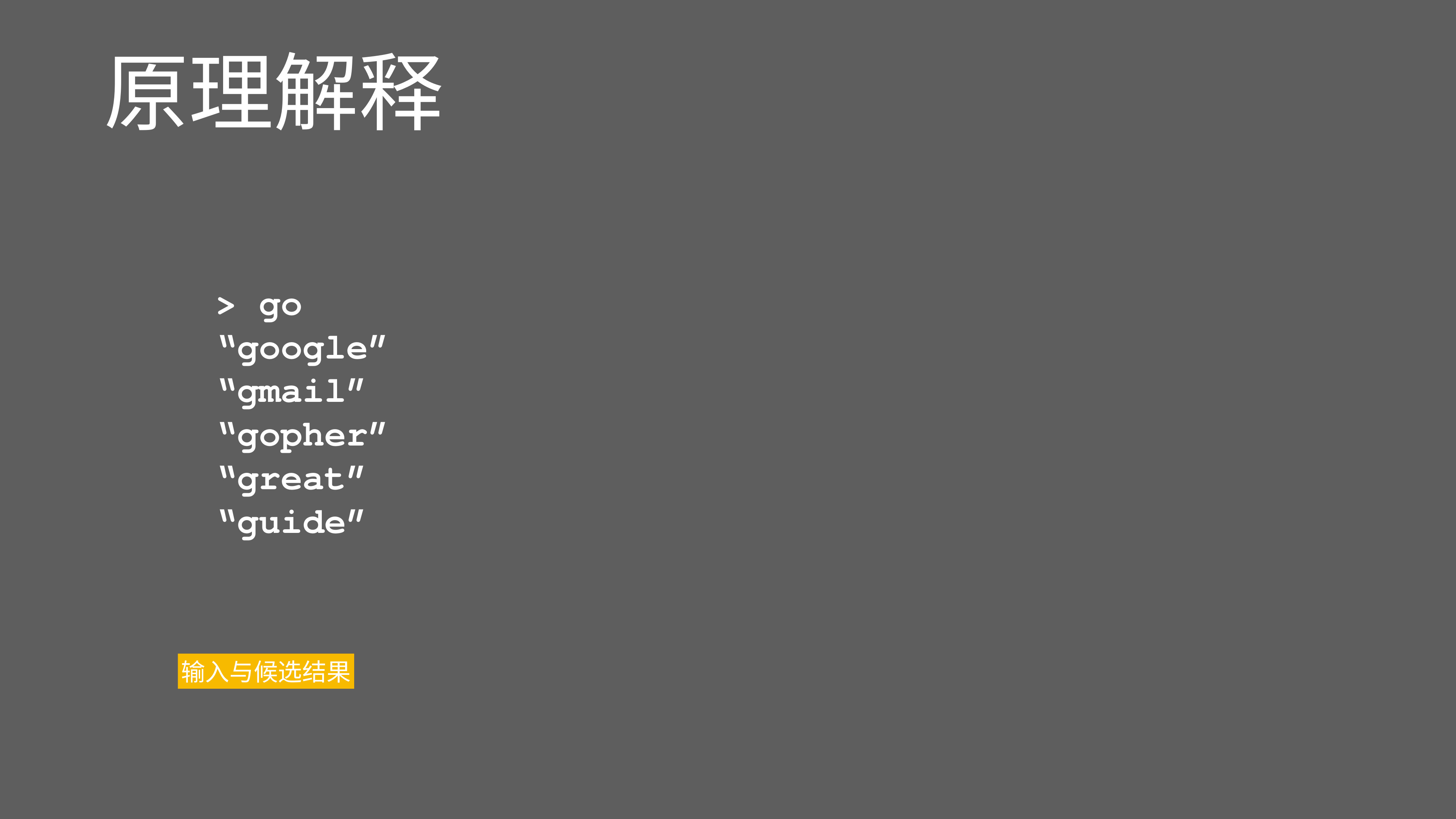

# 原理解释
> go
“google”
“gmail”
“gopher”
“great”
“guide”
输入与候选结果